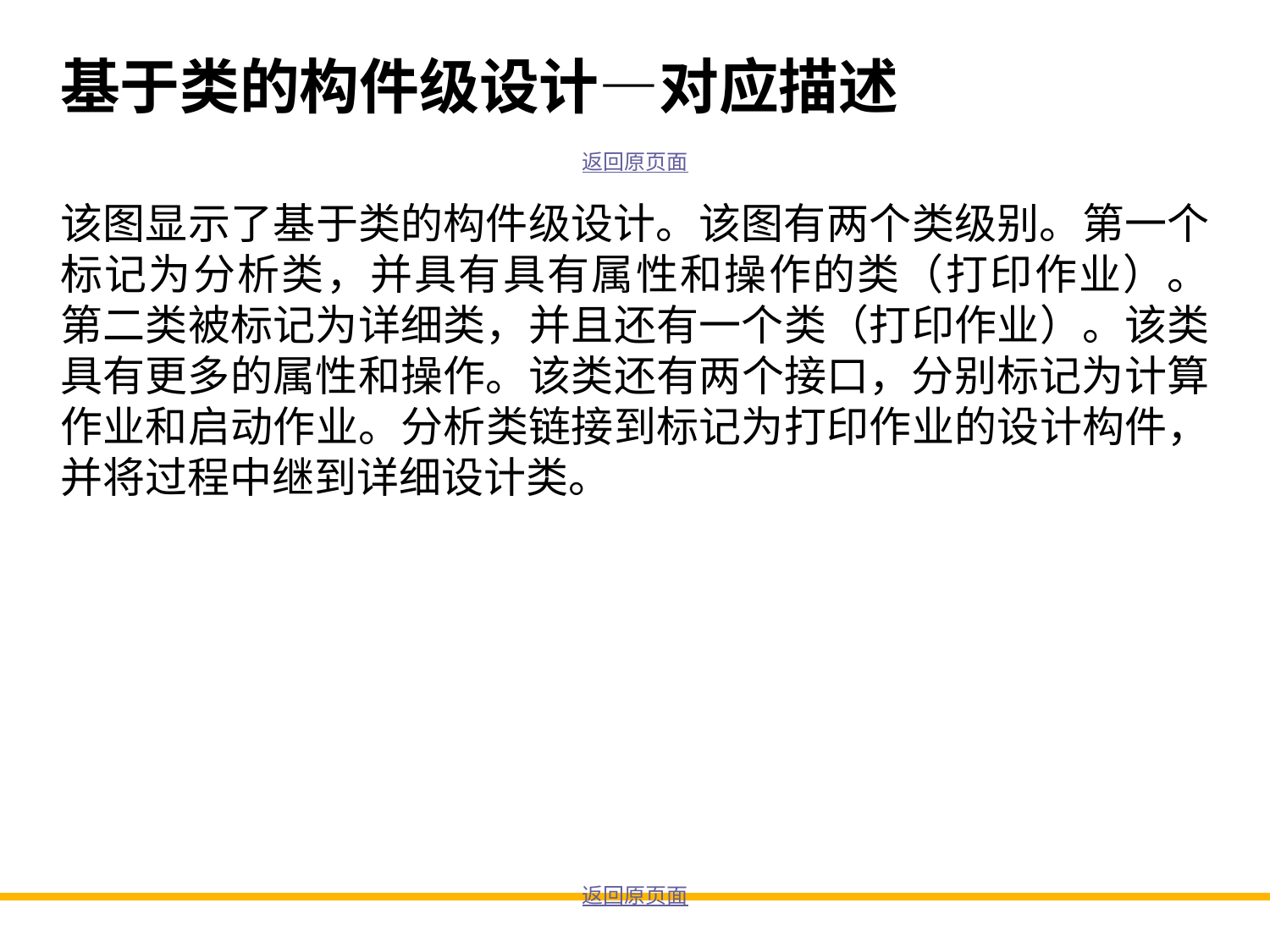

# 基于类的构件级设计—对应描述
返回原页面
该图显示了基于类的构件级设计。该图有两个类级别。第一个标记为分析类，并具有具有属性和操作的类（打印作业）。 第二类被标记为详细类，并且还有一个类（打印作业）。该类具有更多的属性和操作。该类还有两个接口，分别标记为计算作业和启动作业。分析类链接到标记为打印作业的设计构件，并将过程中继到详细设计类。
返回原页面